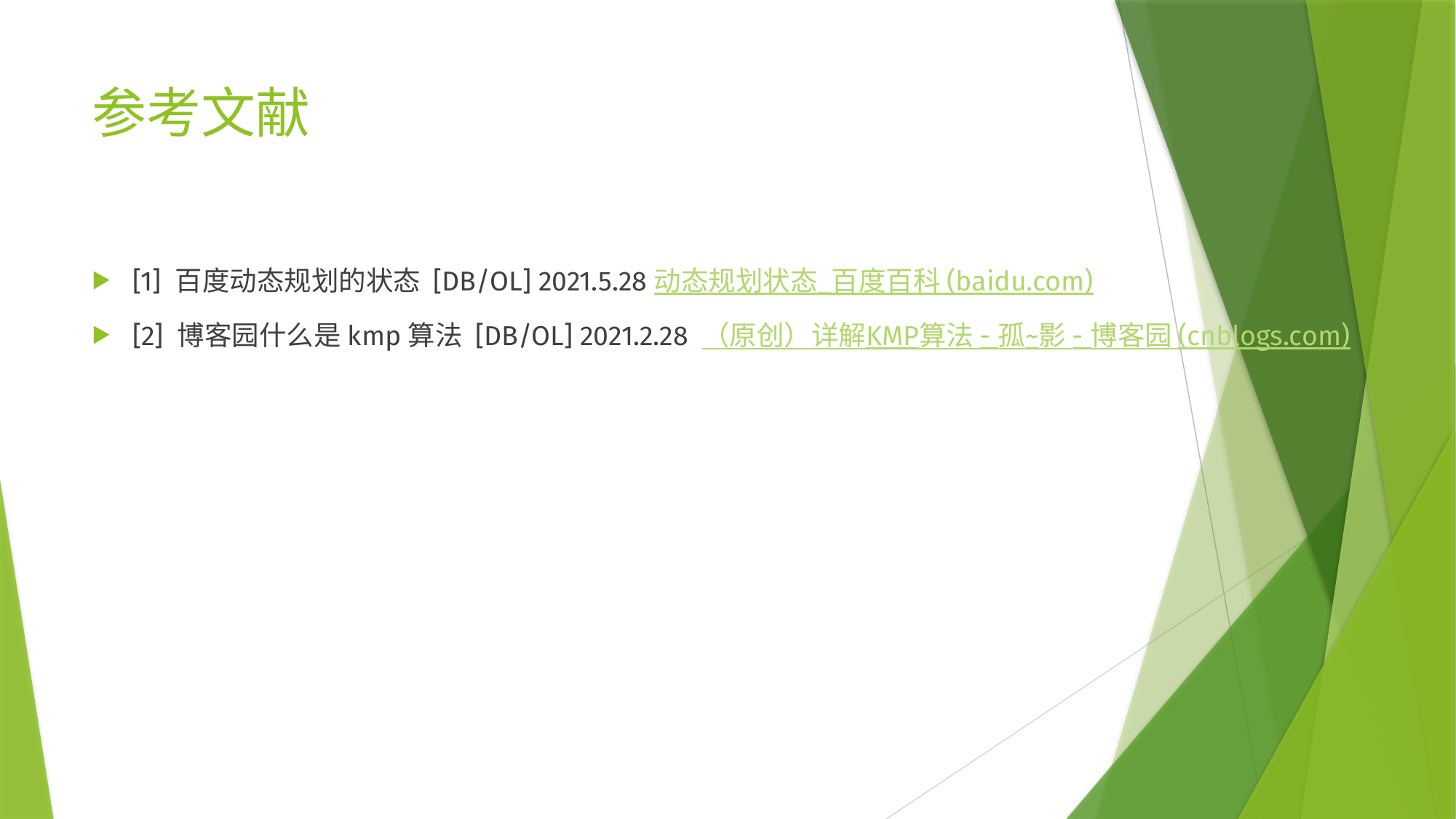

# 参考文献
[1] 百度动态规划的状态 [DB/OL] 2021.5.28动态规划状态_百度百科 (baidu.com)
[2] 博客园什么是kmp算法 [DB/OL] 2021.2.28 （原创）详解KMP算法 - 孤~影 - 博客园 (cnblogs.com)